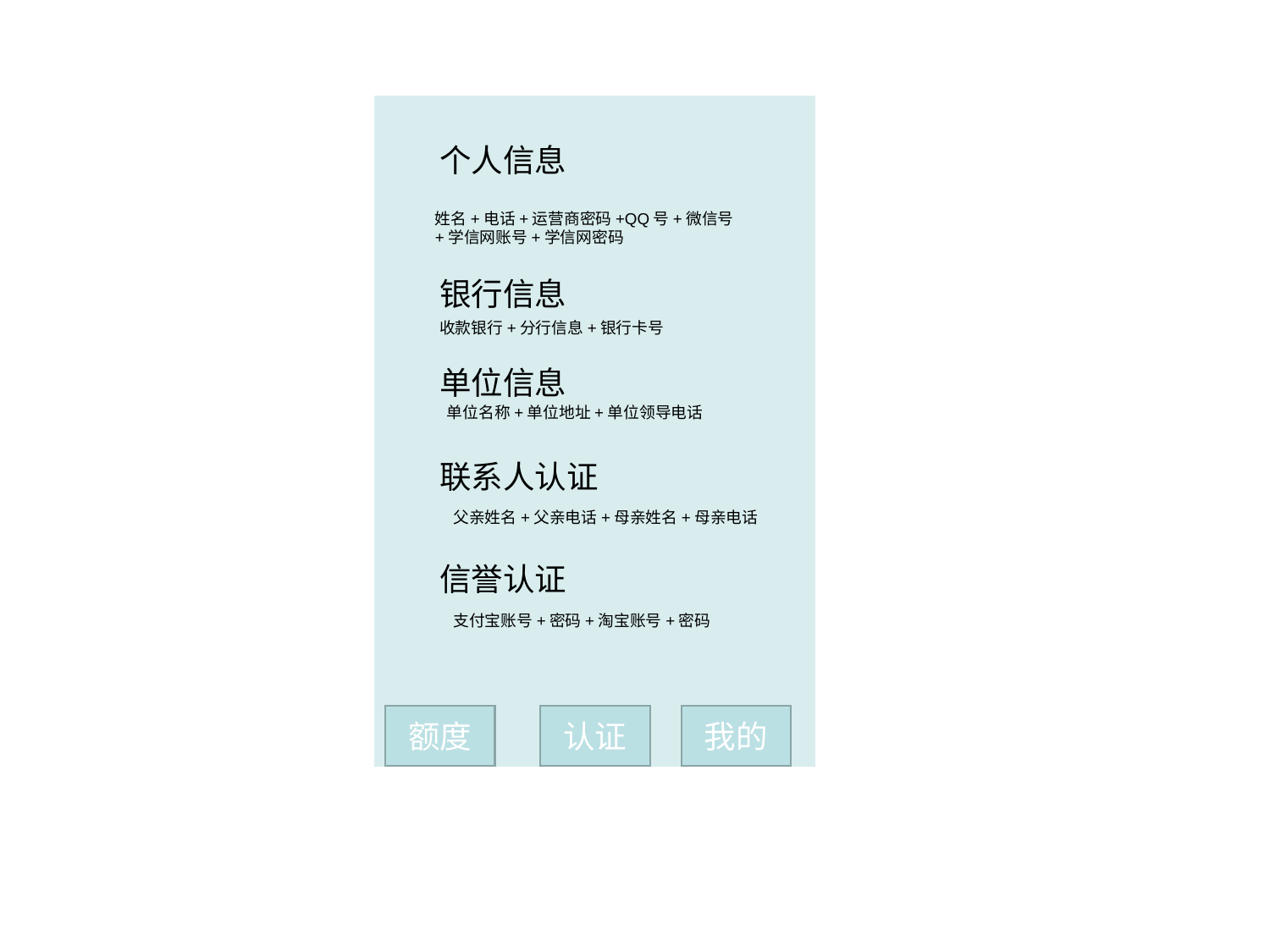

个人信息
姓名+电话+运营商密码+QQ号+微信号+学信网账号+学信网密码
银行信息
收款银行+分行信息+银行卡号
单位信息
单位名称+单位地址+单位领导电话
联系人认证
父亲姓名+父亲电话+母亲姓名+母亲电话
信誉认证
支付宝账号+密码+淘宝账号+密码
额度
认证
我的